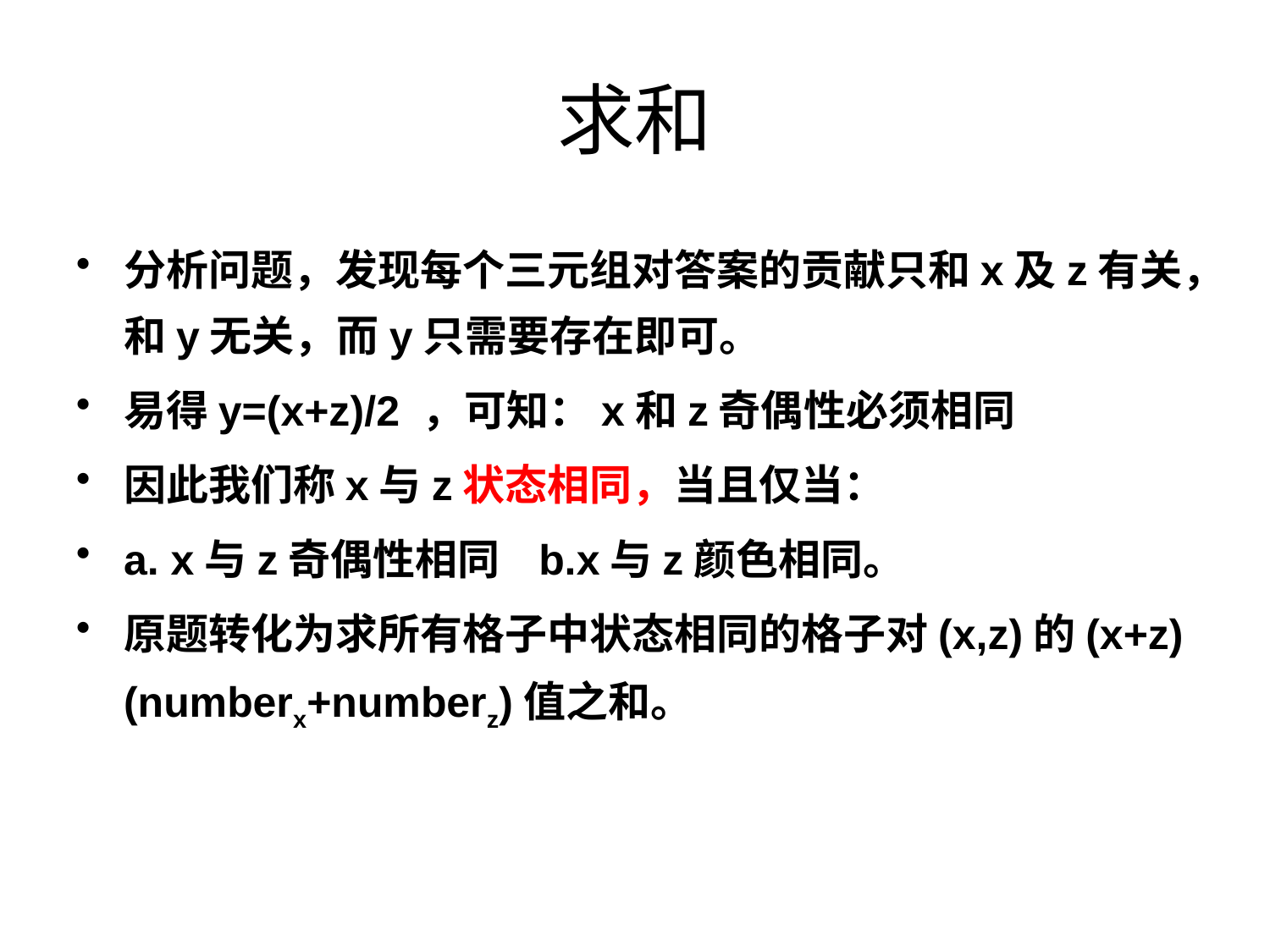

# 求和
分析问题，发现每个三元组对答案的贡献只和x及z有关，和y无关，而y只需要存在即可。
易得y=(x+z)/2 ，可知：x和z奇偶性必须相同
因此我们称x与z状态相同，当且仅当：
a. x与z奇偶性相同   b.x与z颜色相同。
原题转化为求所有格子中状态相同的格子对(x,z)的(x+z)(numberx+numberz)值之和。